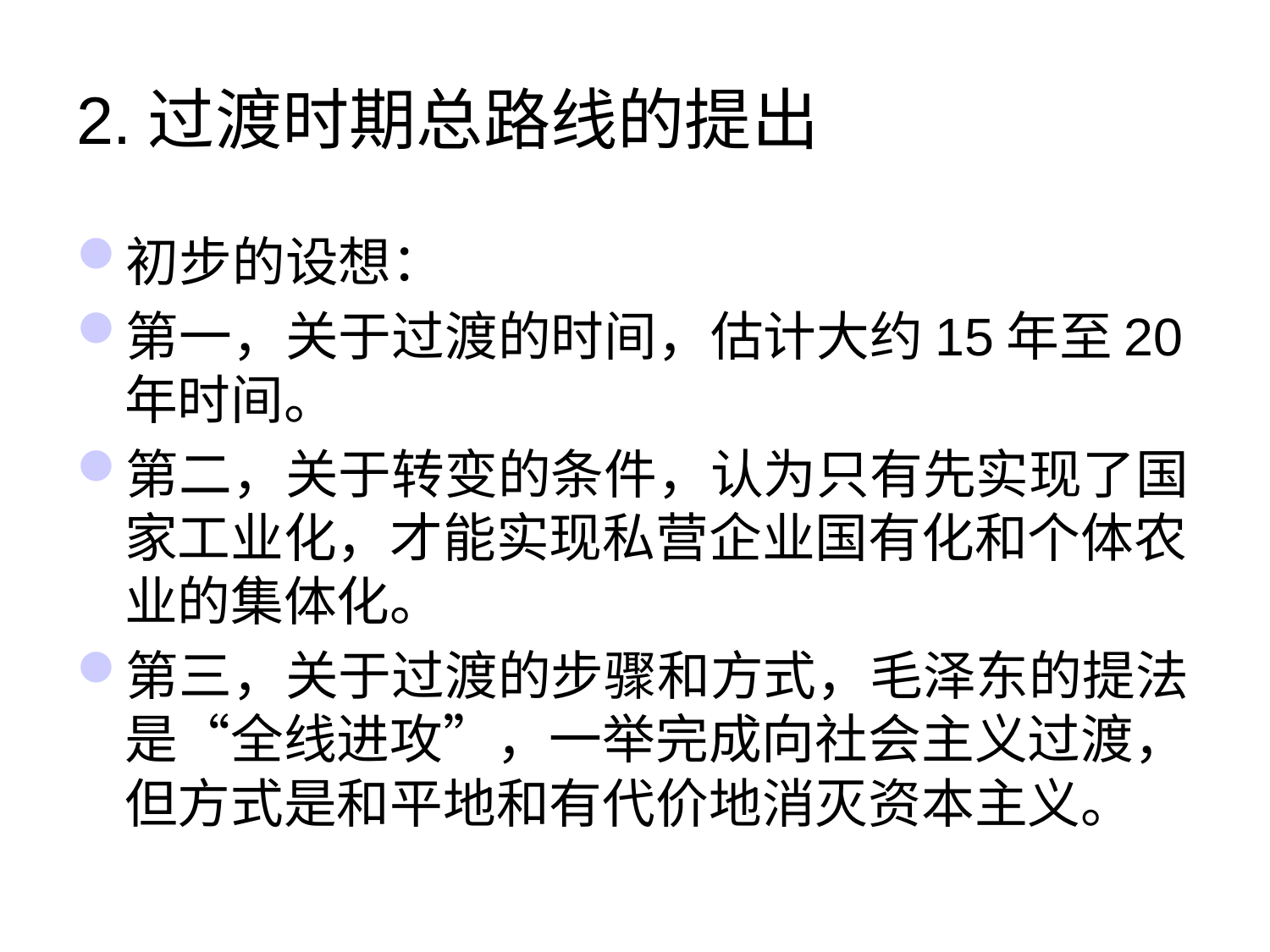

# 2.过渡时期总路线的提出
初步的设想：
第一，关于过渡的时间，估计大约15年至20年时间。
第二，关于转变的条件，认为只有先实现了国家工业化，才能实现私营企业国有化和个体农业的集体化。
第三，关于过渡的步骤和方式，毛泽东的提法是“全线进攻”，一举完成向社会主义过渡，但方式是和平地和有代价地消灭资本主义。